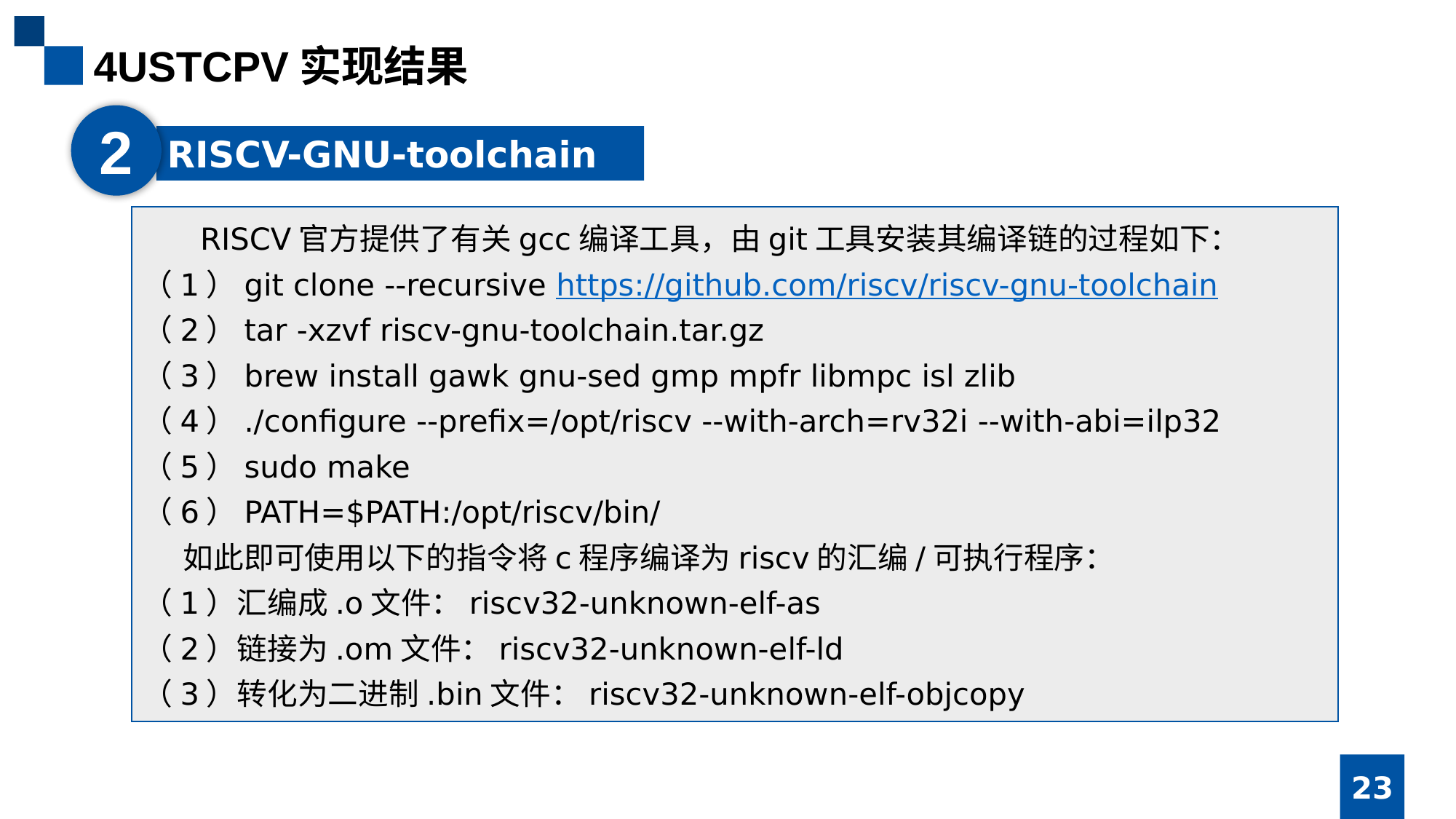

4USTCPV实现结果
2
RISCV-GNU-toolchain
      RISCV官方提供了有关gcc编译工具，由git工具安装其编译链的过程如下：
（1）git clone --recursive https://github.com/riscv/riscv-gnu-toolchain
（2）tar -xzvf riscv-gnu-toolchain.tar.gz
（3）brew install gawk gnu-sed gmp mpfr libmpc isl zlib
（4）./configure --prefix=/opt/riscv --with-arch=rv32i --with-abi=ilp32
（5）sudo make
（6）PATH=$PATH:/opt/riscv/bin/
     如此即可使用以下的指令将c程序编译为riscv的汇编/可执行程序：
（1）汇编成.o文件：riscv32-unknown-elf-as
（2）链接为.om文件：riscv32-unknown-elf-ld
（3）转化为二进制.bin文件：riscv32-unknown-elf-objcopy

23